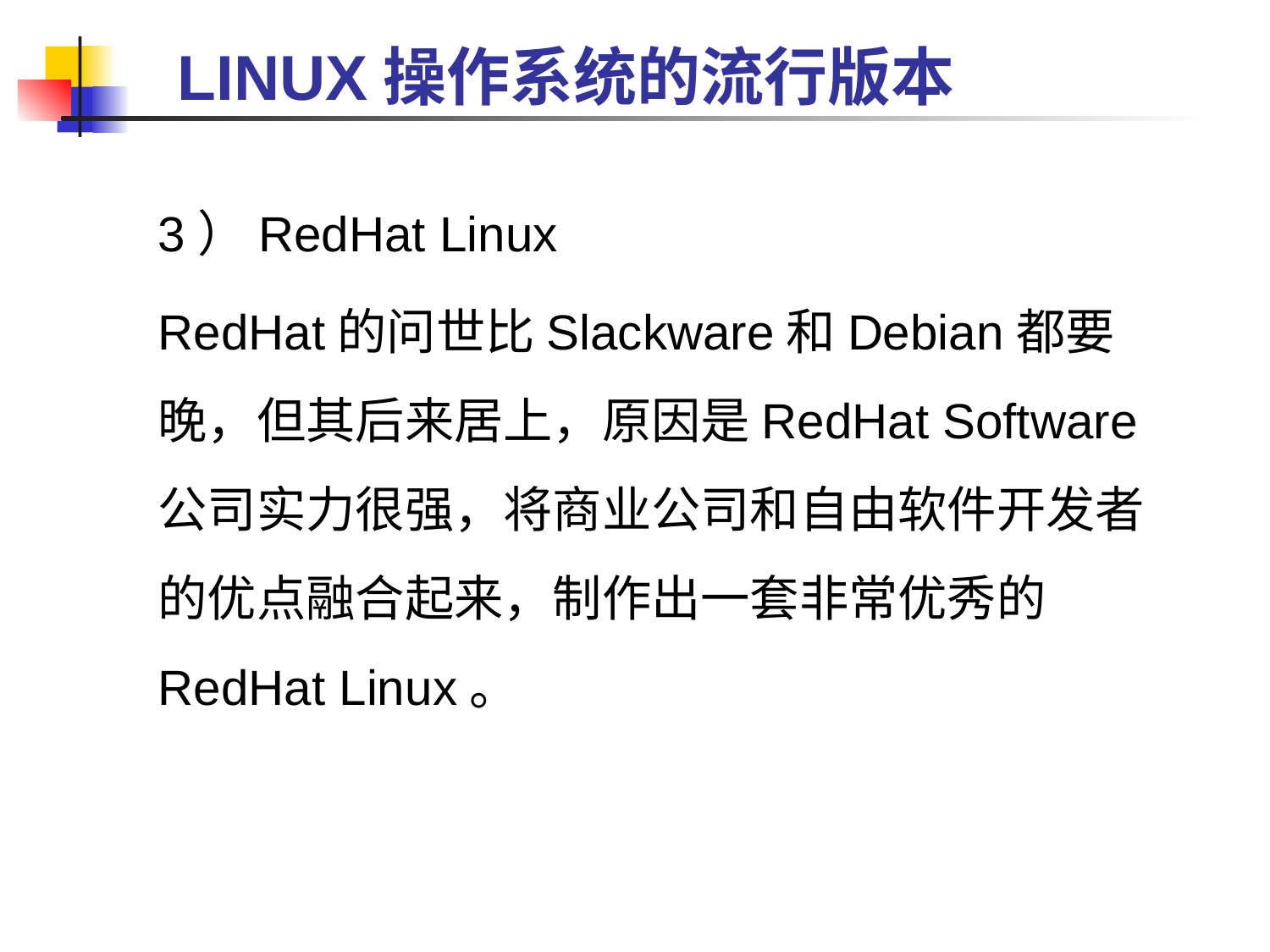

# LINUX操作系统的流行版本
3）RedHat Linux
RedHat的问世比Slackware和Debian都要晚，但其后来居上，原因是RedHat Software公司实力很强，将商业公司和自由软件开发者的优点融合起来，制作出一套非常优秀的RedHat Linux。